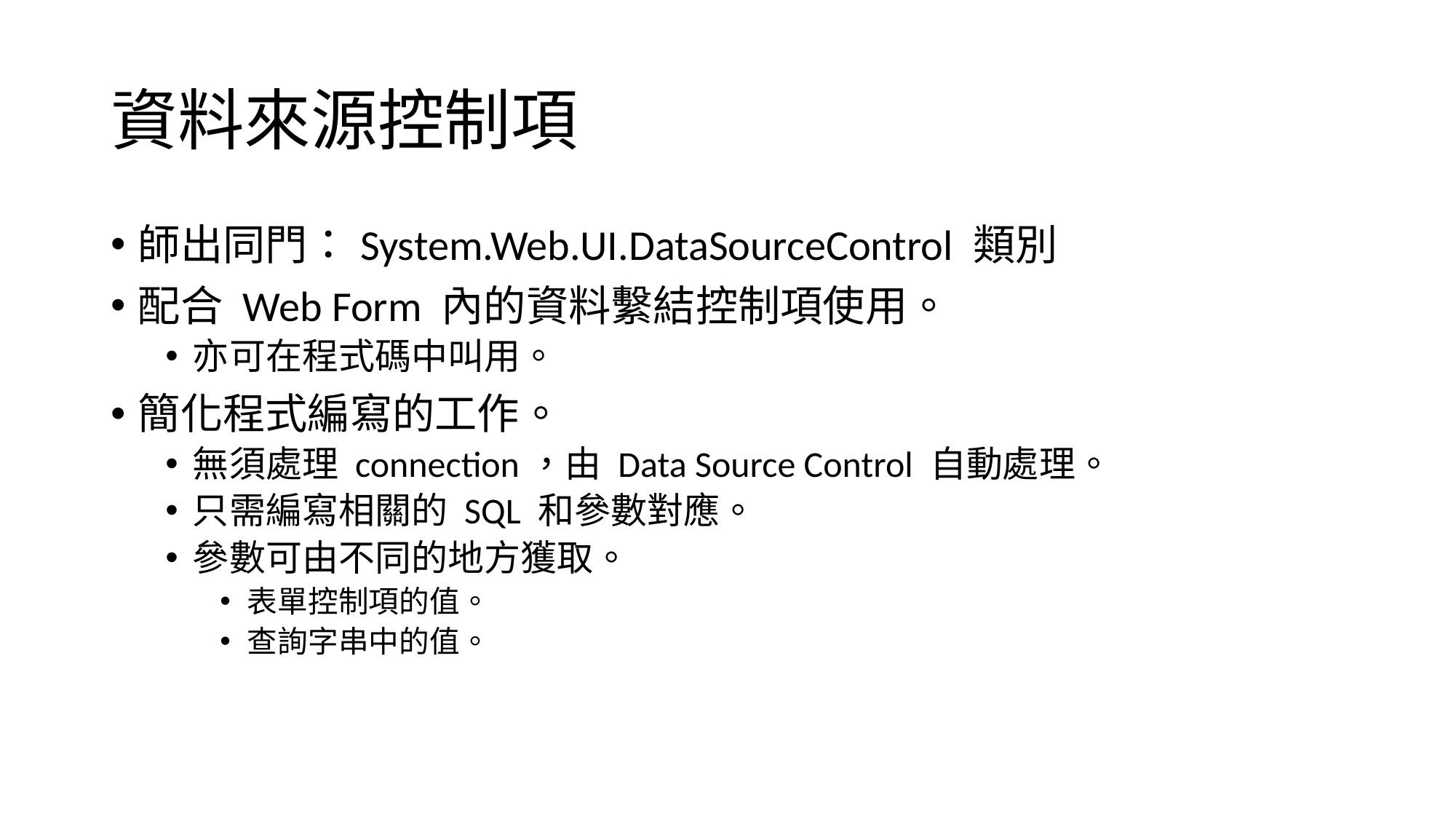

# 資料來源控制項
師出同門：System.Web.UI.DataSourceControl 類別
配合 Web Form 內的資料繫結控制項使用。
亦可在程式碼中叫用。
簡化程式編寫的工作。
無須處理 connection，由 Data Source Control 自動處理。
只需編寫相關的 SQL 和參數對應。
參數可由不同的地方獲取。
表單控制項的值。
查詢字串中的值。